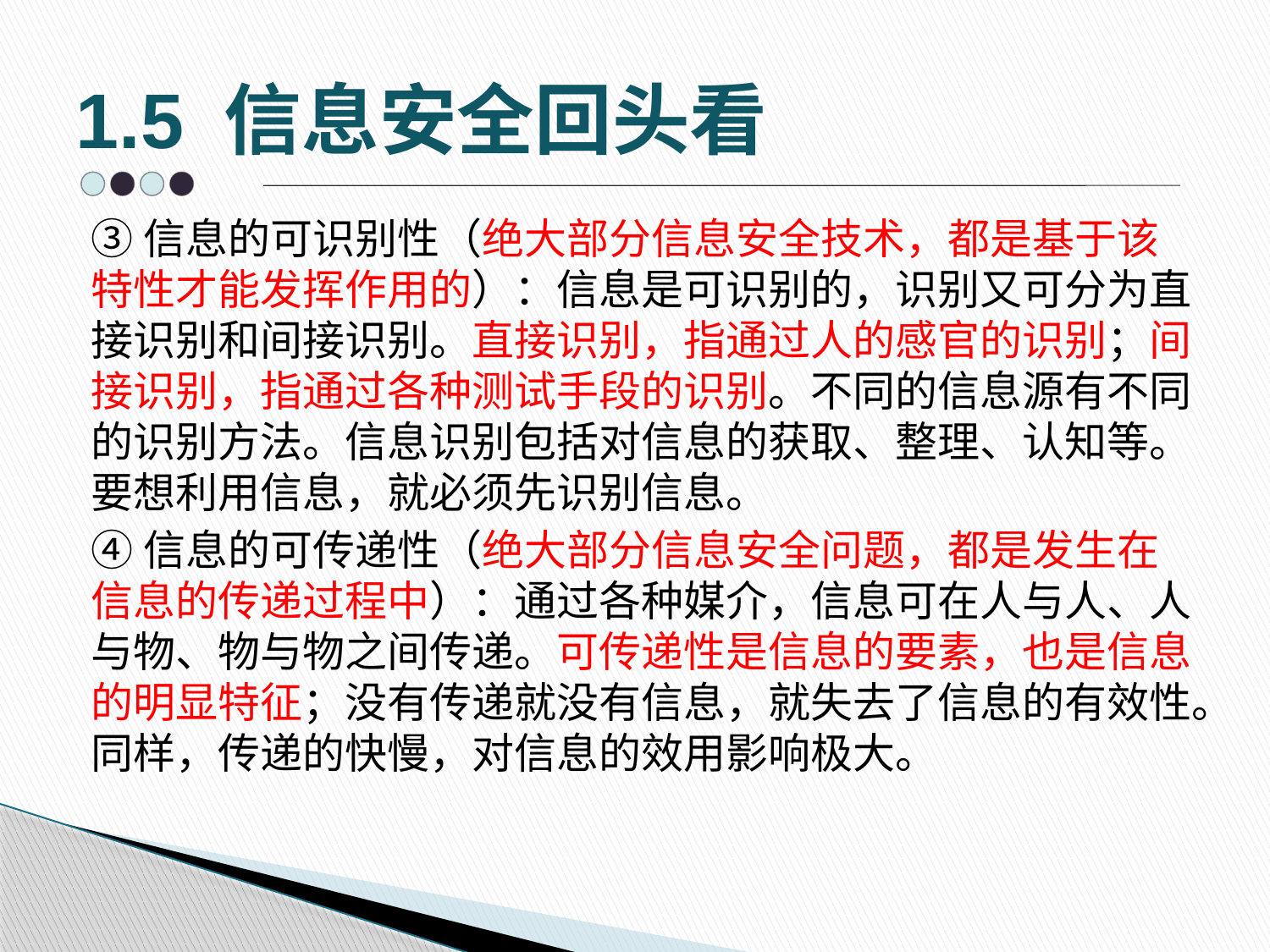

# 1.5 信息安全回头看

③信息的可识别性（绝大部分信息安全技术，都是基于该特性才能发挥作用的）：信息是可识别的，识别又可分为直接识别和间接识别。直接识别，指通过人的感官的识别；间接识别，指通过各种测试手段的识别。不同的信息源有不同的识别方法。信息识别包括对信息的获取、整理、认知等。要想利用信息，就必须先识别信息。
④信息的可传递性（绝大部分信息安全问题，都是发生在信息的传递过程中）：通过各种媒介，信息可在人与人、人与物、物与物之间传递。可传递性是信息的要素，也是信息的明显特征；没有传递就没有信息，就失去了信息的有效性。同样，传递的快慢，对信息的效用影响极大。